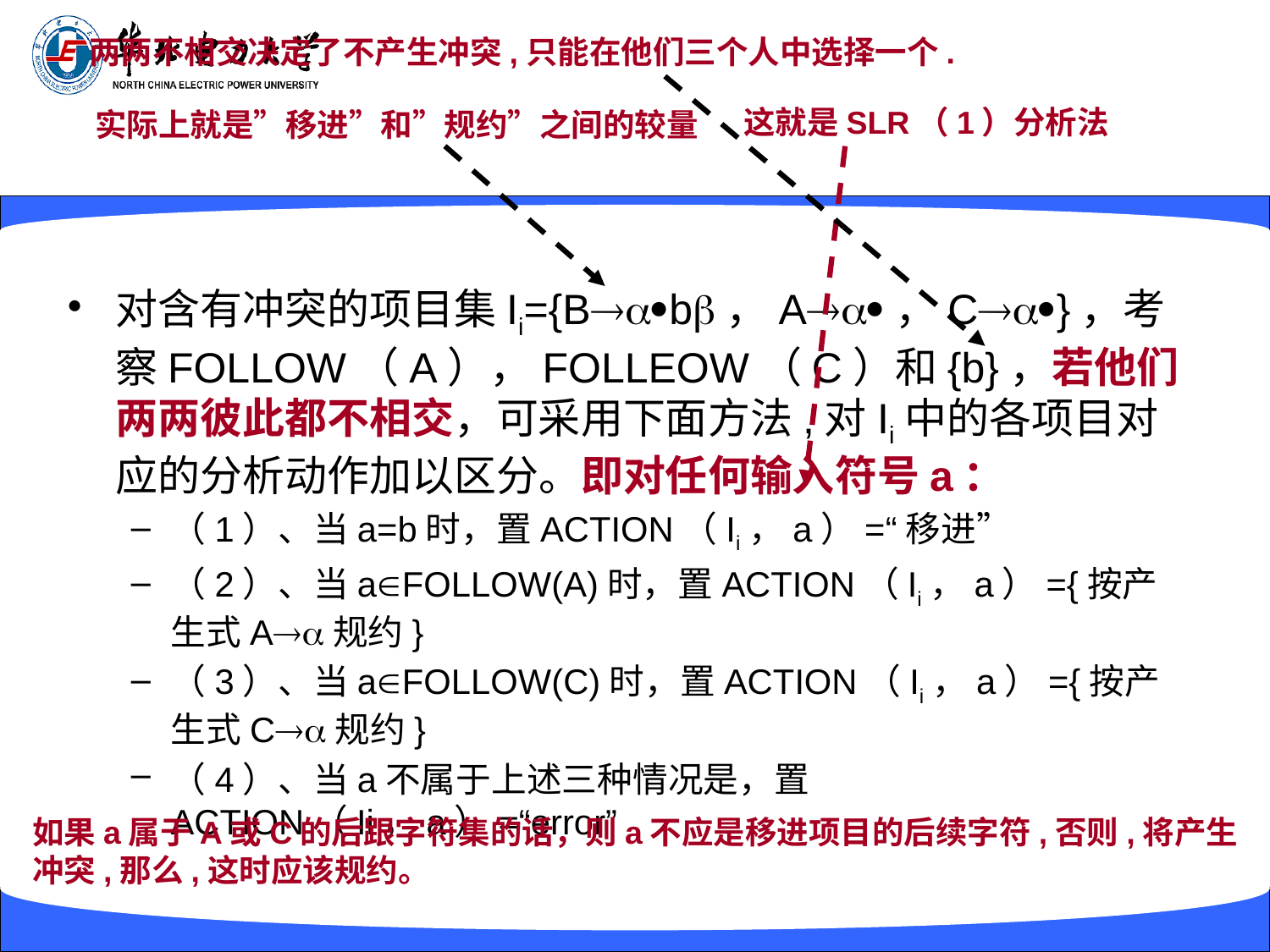

两两不相交决定了不产生冲突,只能在他们三个人中选择一个.

这就是SLR（1）分析法
实际上就是”移进”和”规约”之间的较量

对含有冲突的项目集Ii={B→α•bβ，A→α•，C→α•}，考察FOLLOW（A），FOLLEOW（C）和{b}，若他们两两彼此都不相交，可采用下面方法,对Ii中的各项目对应的分析动作加以区分。即对任何输入符号a：
（1）、当a=b时，置ACTION（Ii，a）=“移进”
（2）、当a∈FOLLOW(A)时，置ACTION（Ii，a）={按产生式A→α规约}
（3）、当a∈FOLLOW(C)时，置ACTION（Ii，a）={按产生式C→α规约}
（4）、当a不属于上述三种情况是，置ACTION（Ii，a）=“error”
如果a属于A或C的后跟字符集的话，则a不应是移进项目的后续字符,否则,将产生
冲突,那么,这时应该规约。